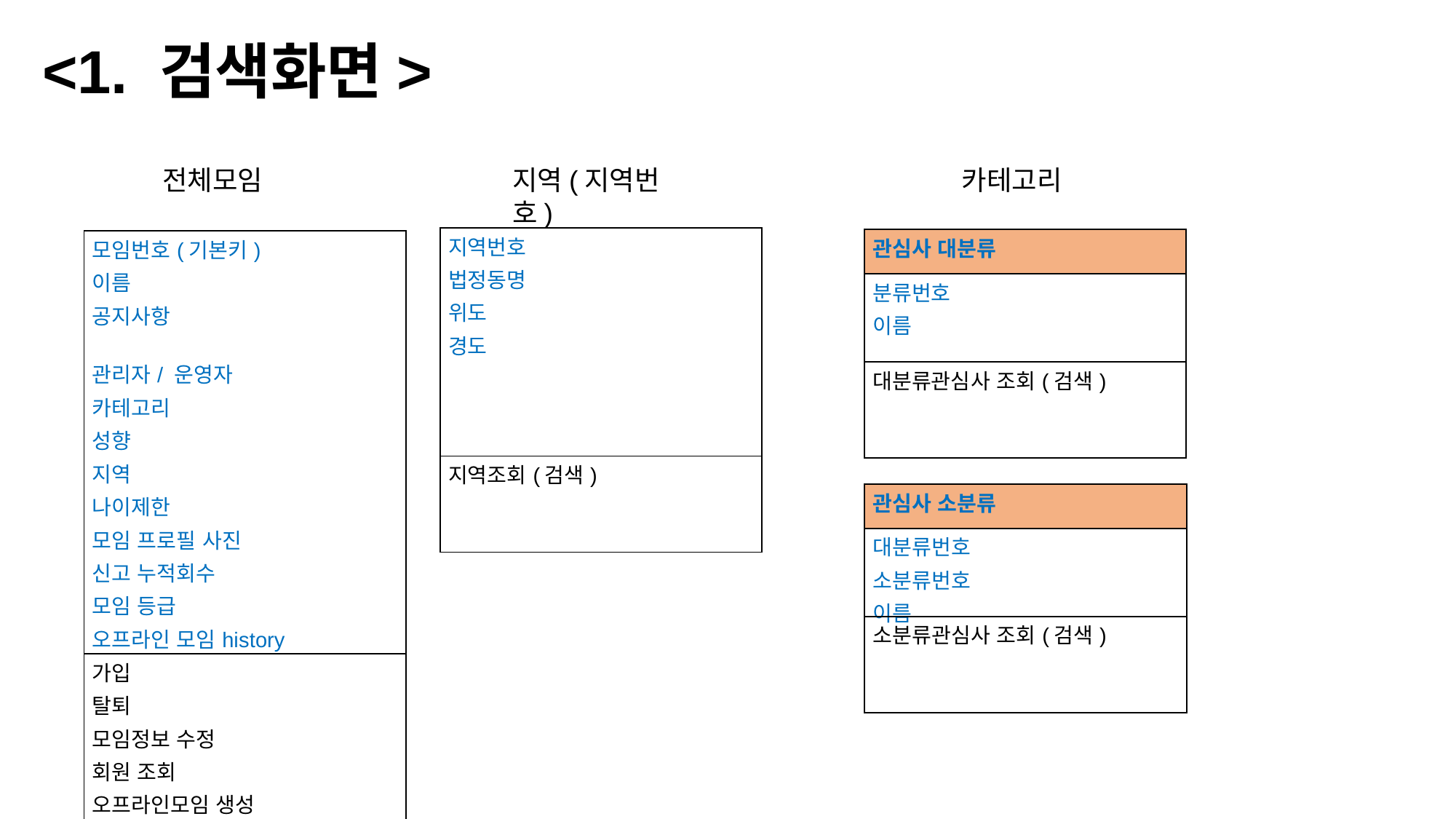

# <1. 검색화면>
지역(지역번호)
카테고리
전체모임
| 지역번호 법정동명 위도 경도 |
| --- |
| 지역조회(검색) |
| 관심사 대분류 |
| --- |
| 분류번호 이름 |
| 대분류관심사 조회(검색) |
| 모임번호(기본키) 이름 공지사항   관리자/ 운영자 카테고리 성향 지역 나이제한 모임 프로필 사진 신고 누적회수 모임 등급 오프라인 모임history |
| --- |
| 가입 탈퇴 모임정보 수정 회원 조회 오프라인모임 생성 모임history 조회 투표 게시판 이동 |
| 관심사 소분류 |
| --- |
| 대분류번호 소분류번호 이름 |
| 소분류관심사 조회(검색) |